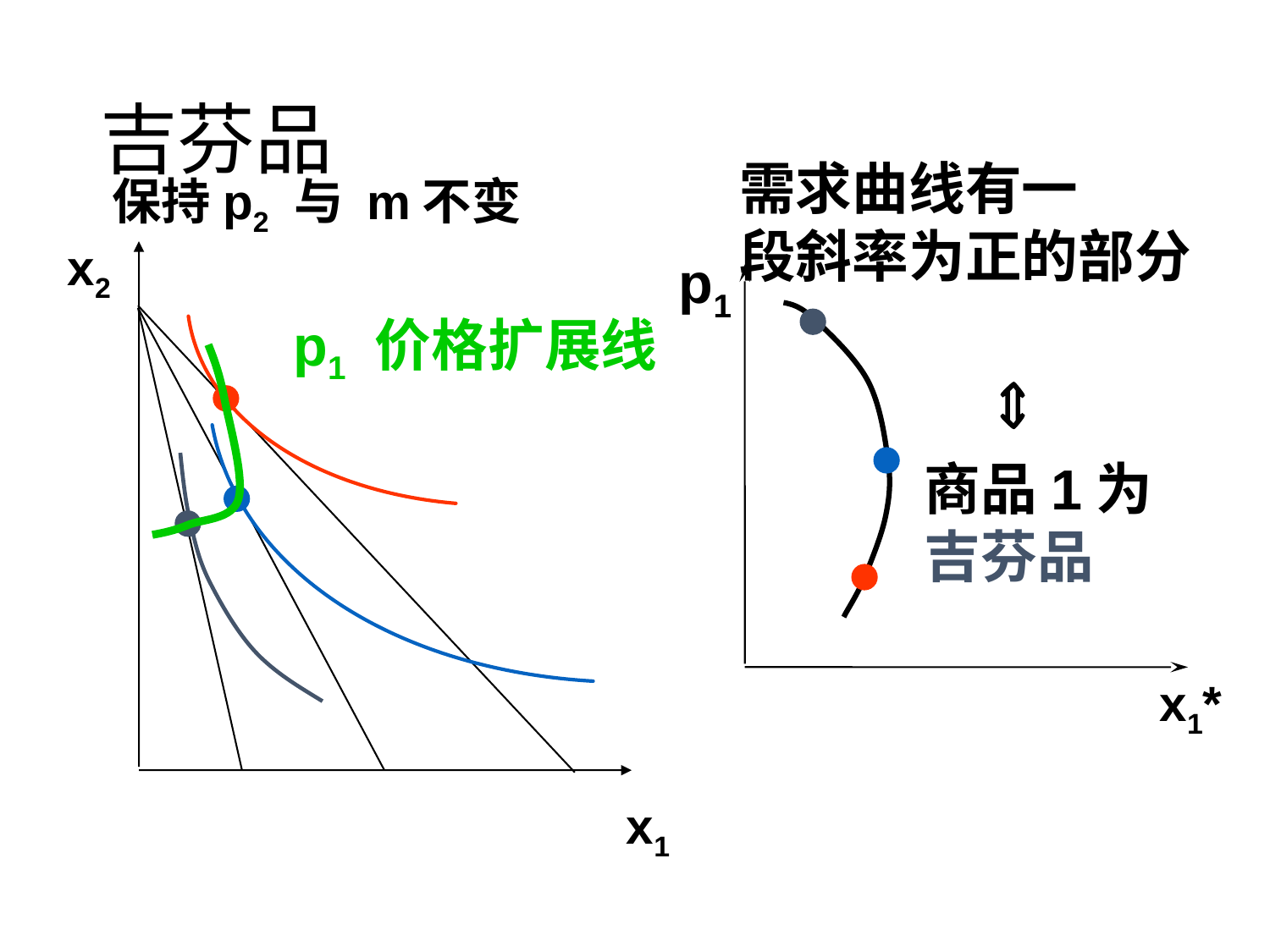

# 吉芬品
需求曲线有一
段斜率为正的部分
保持p2 与 m不变
x2
p1

p1 价格扩展线

⇔

商品1为
吉芬品

x1*

x1